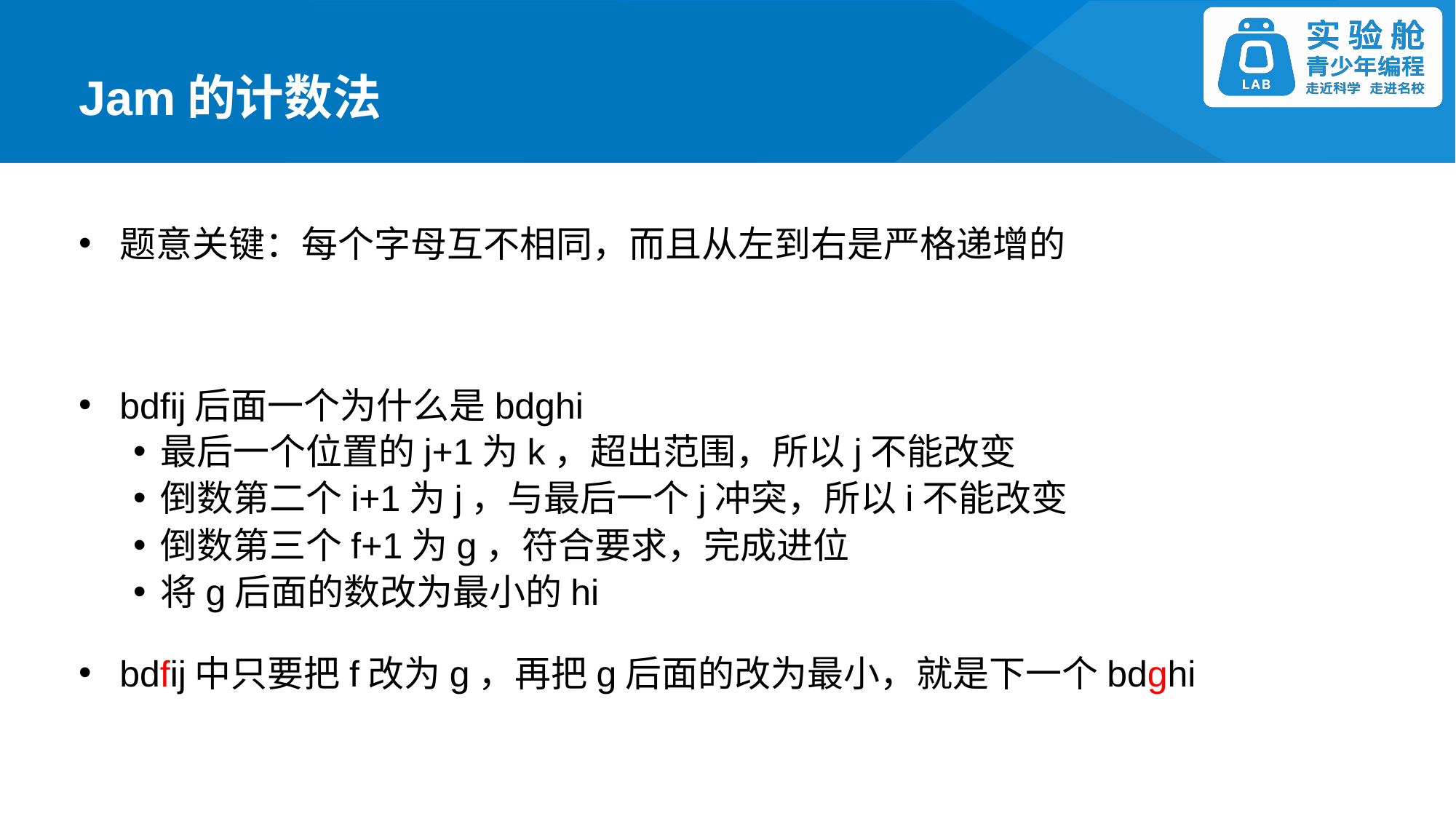

Jam的计数法
题意关键：每个字母互不相同，而且从左到右是严格递增的

bdfij后面一个为什么是bdghi
最后一个位置的j+1为k，超出范围，所以j不能改变
倒数第二个i+1为j，与最后一个j冲突，所以i不能改变
倒数第三个f+1为g，符合要求，完成进位
将g后面的数改为最小的hi
bdfij中只要把f改为g，再把g后面的改为最小，就是下一个bdghi